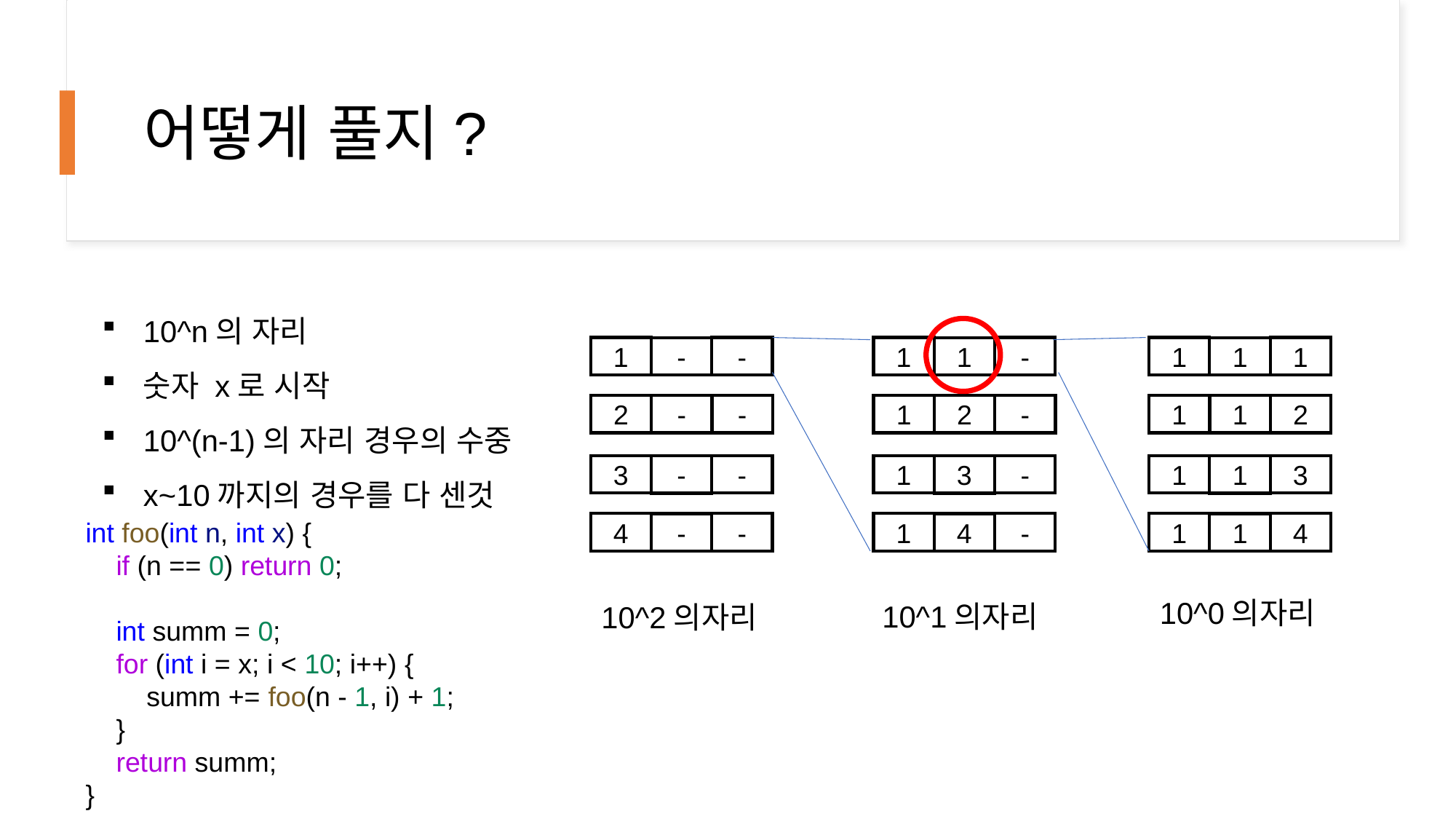

# 어떻게 풀지?

10^n의 자리
숫자 x로 시작
10^(n-1)의 자리 경우의 수중
x~10까지의 경우를 다 센것

1
-
1
-
1
1
-
1
1
2
-
1
-
1
2
-
2
1
3
-
1
-
1
3
-
3
1
int foo(int n, int x) {
    if (n == 0) return 0;
    int summ = 0;
    for (int i = x; i < 10; i++) {
        summ += foo(n - 1, i) + 1;
    }
    return summ;
}
4
-
1
-
1
4
-
4
1
10^0의자리
10^1의자리
10^2의자리